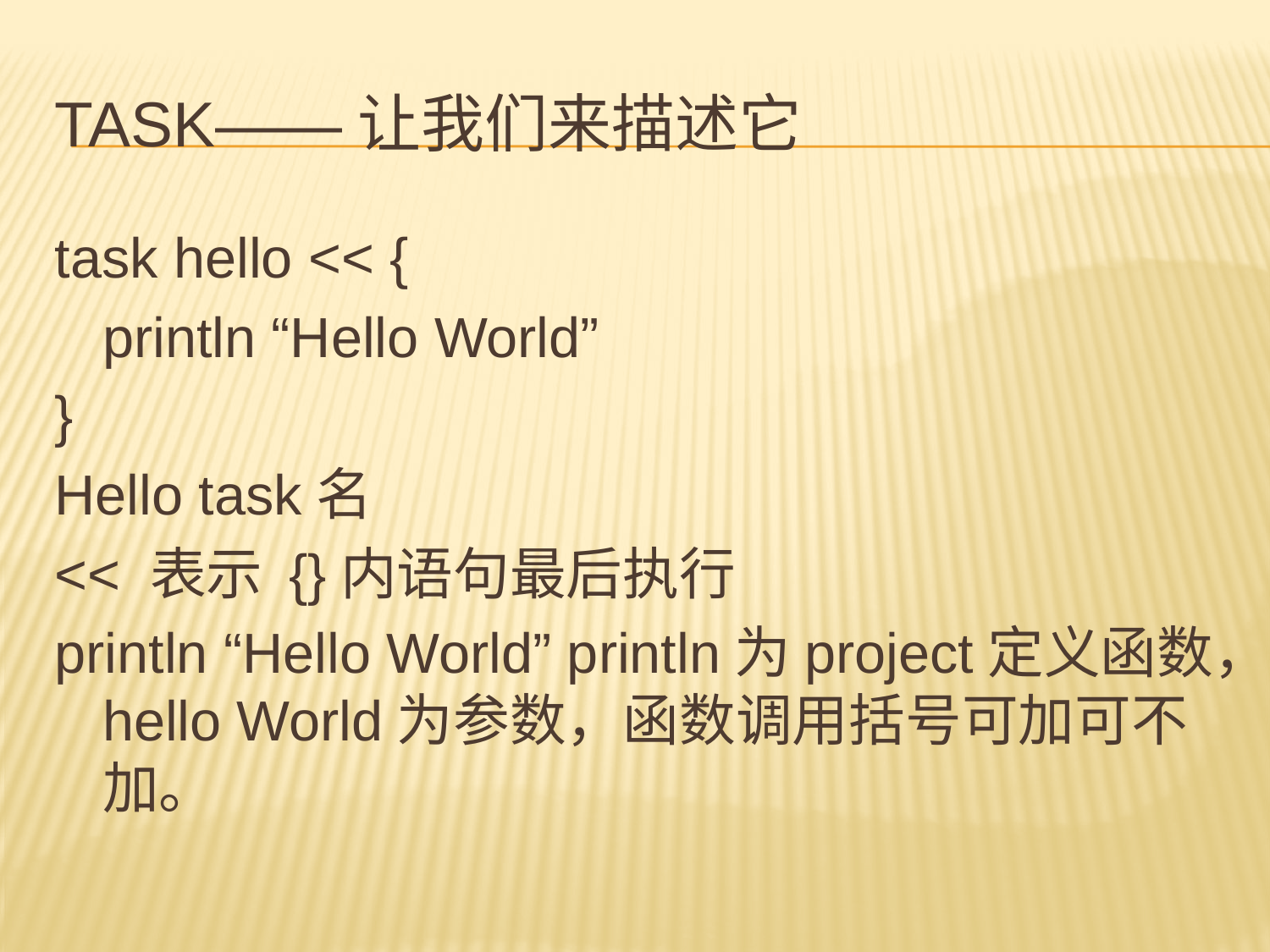

# TASK——让我们来描述它
task hello << {
	println “Hello World”
}
Hello task名
<< 表示 {}内语句最后执行
println “Hello World” println为project定义函数，hello World为参数，函数调用括号可加可不加。